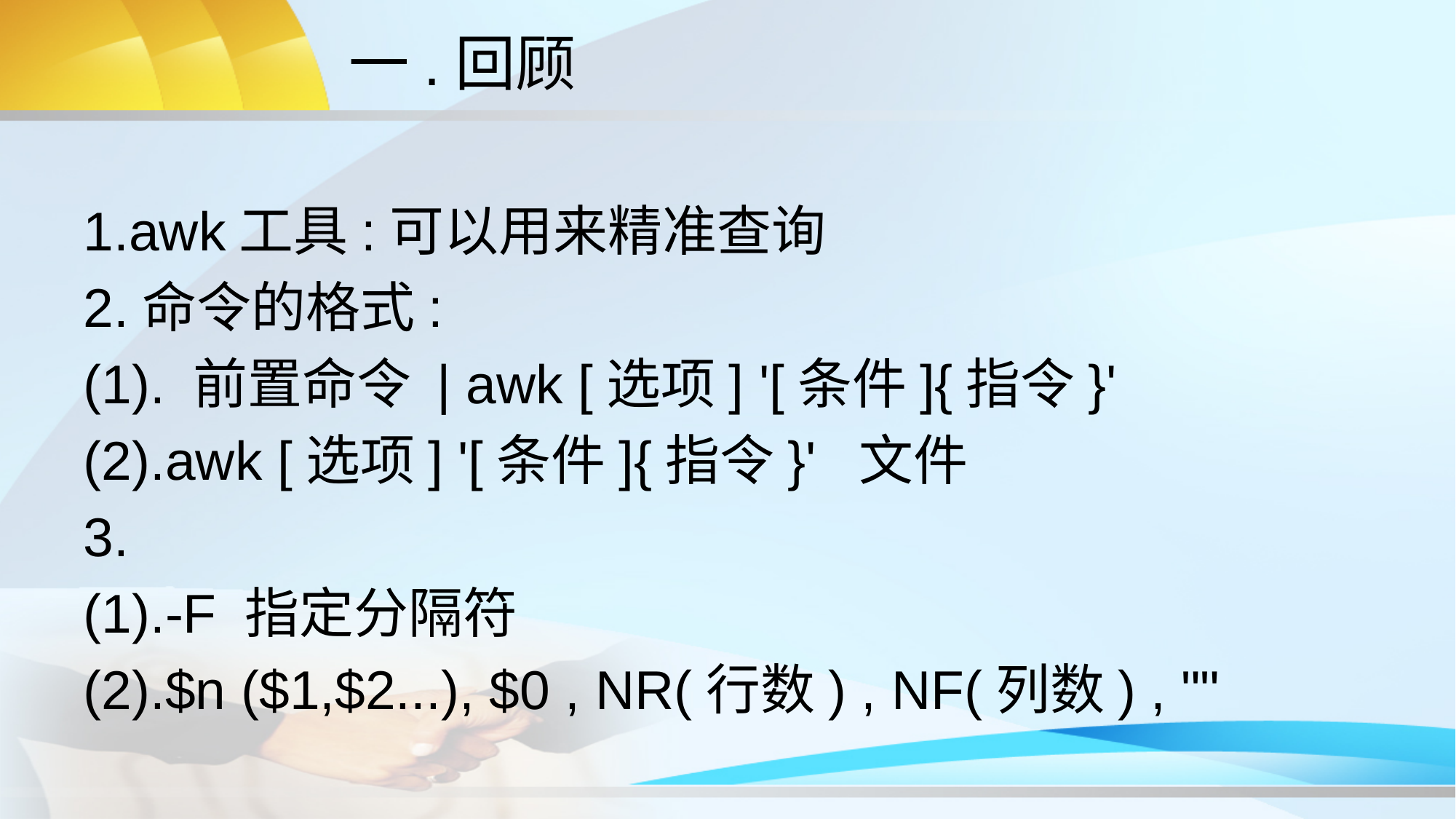

# 一.回顾
1.awk工具:可以用来精准查询
2.命令的格式:
(1). 前置命令 | awk [选项] '[条件]{指令}'
(2).awk [选项] '[条件]{指令}'  文件
3.
(1).-F 指定分隔符
(2).$n ($1,$2...), $0 , NR(行数) , NF(列数) , ""